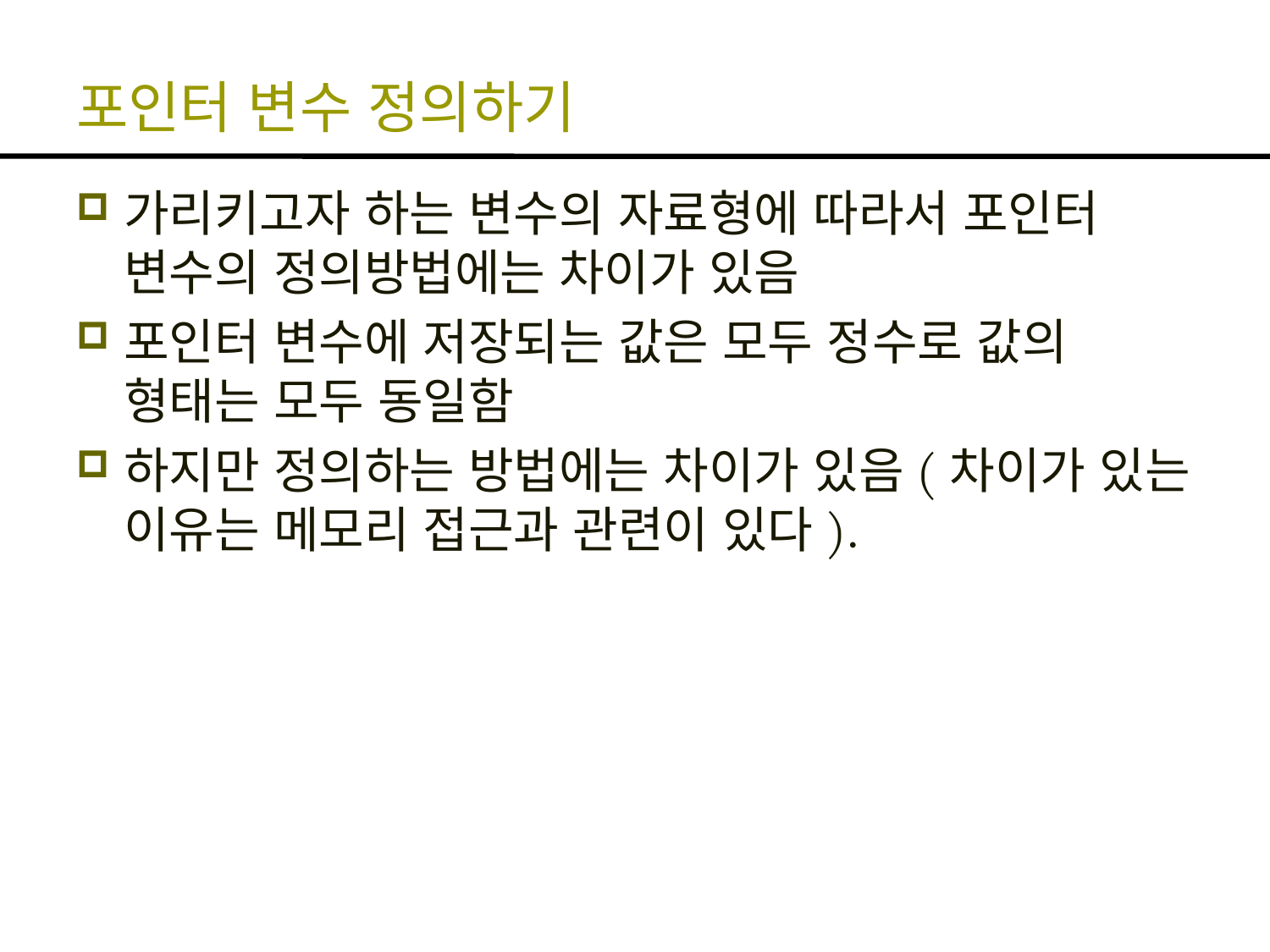

# 포인터 변수 정의하기
가리키고자 하는 변수의 자료형에 따라서 포인터 변수의 정의방법에는 차이가 있음
포인터 변수에 저장되는 값은 모두 정수로 값의 형태는 모두 동일함
하지만 정의하는 방법에는 차이가 있음(차이가 있는 이유는 메모리 접근과 관련이 있다).